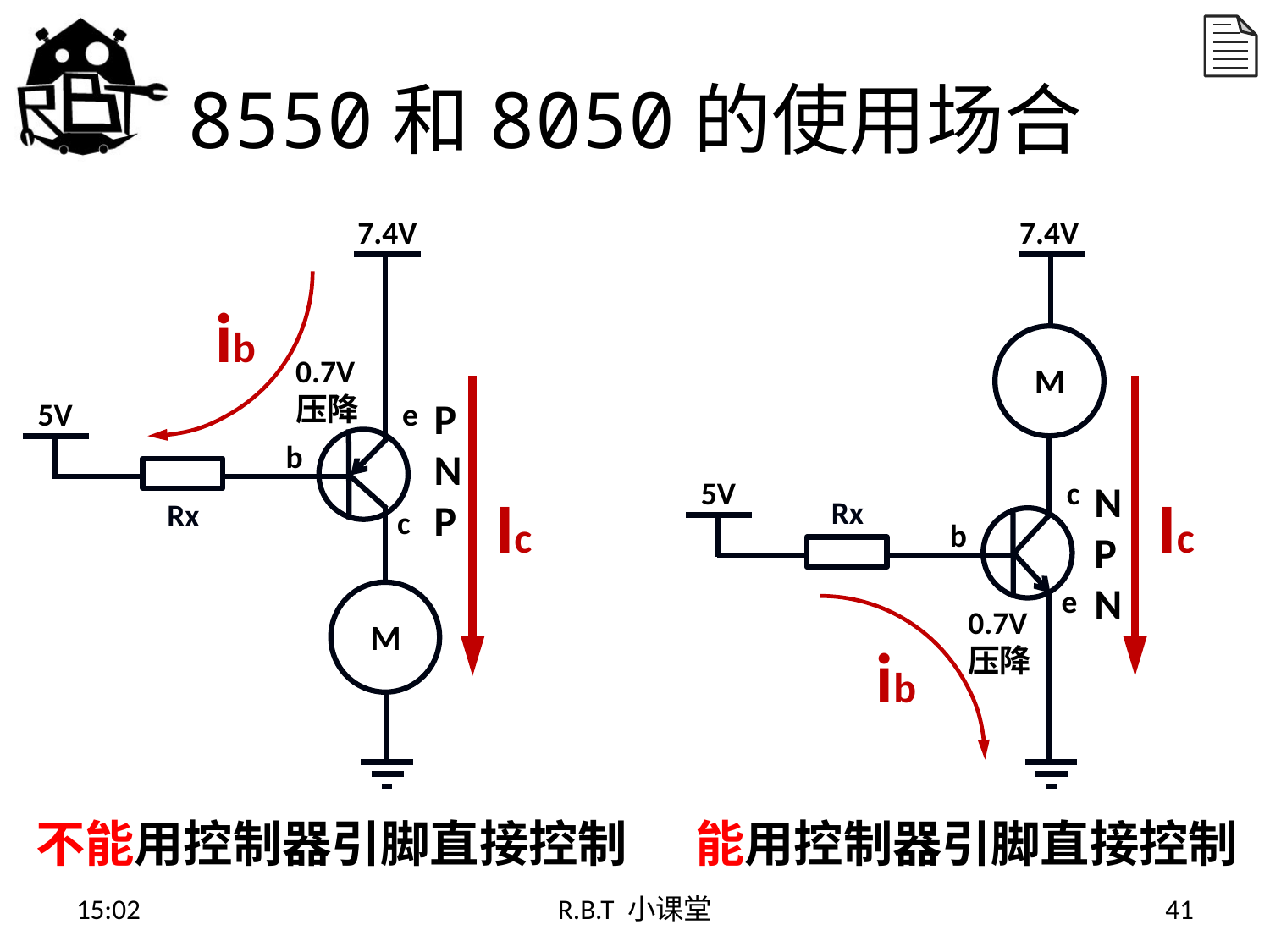

# 8550和8050的使用场合

ib
7.4V
7.4V

M
0.7V
压降
Ic
Ic
P
N
P
5V
e

b

c
5V
N
P
N
Rx
Rx
c

b

e

M

ib
0.7V
压降
不能用控制器引脚直接控制
能用控制器引脚直接控制
15:02
R.B.T 小课堂
41